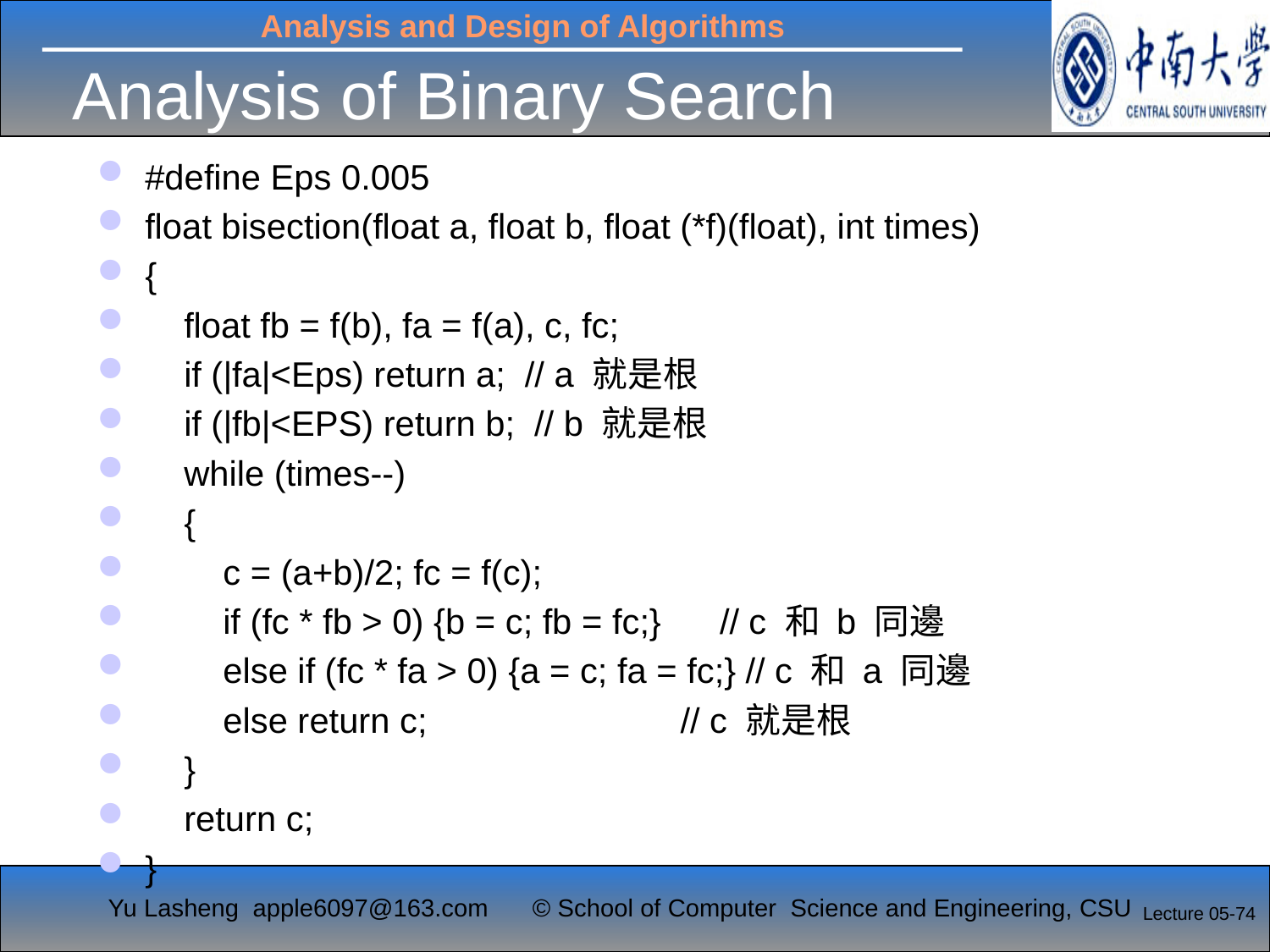

# Analysis of Binary Search
#define Eps 0.005
float bisection(float a, float b, float (*f)(float), int times)
{
    float fb = f(b), fa = f(a), c, fc;
    if (|fa|<Eps) return a;  // a 就是根
    if (|fb|<EPS) return b;  // b 就是根
    while (times--)
    {
        c = (a+b)/2; fc = f(c);
        if (fc * fb > 0) {b = c; fb = fc;}      // c 和 b 同邊
        else if (fc * fa > 0) {a = c; fa = fc;} // c 和 a 同邊
        else return c;                          // c 就是根
    }
    return c;
}

Lecture 05-74